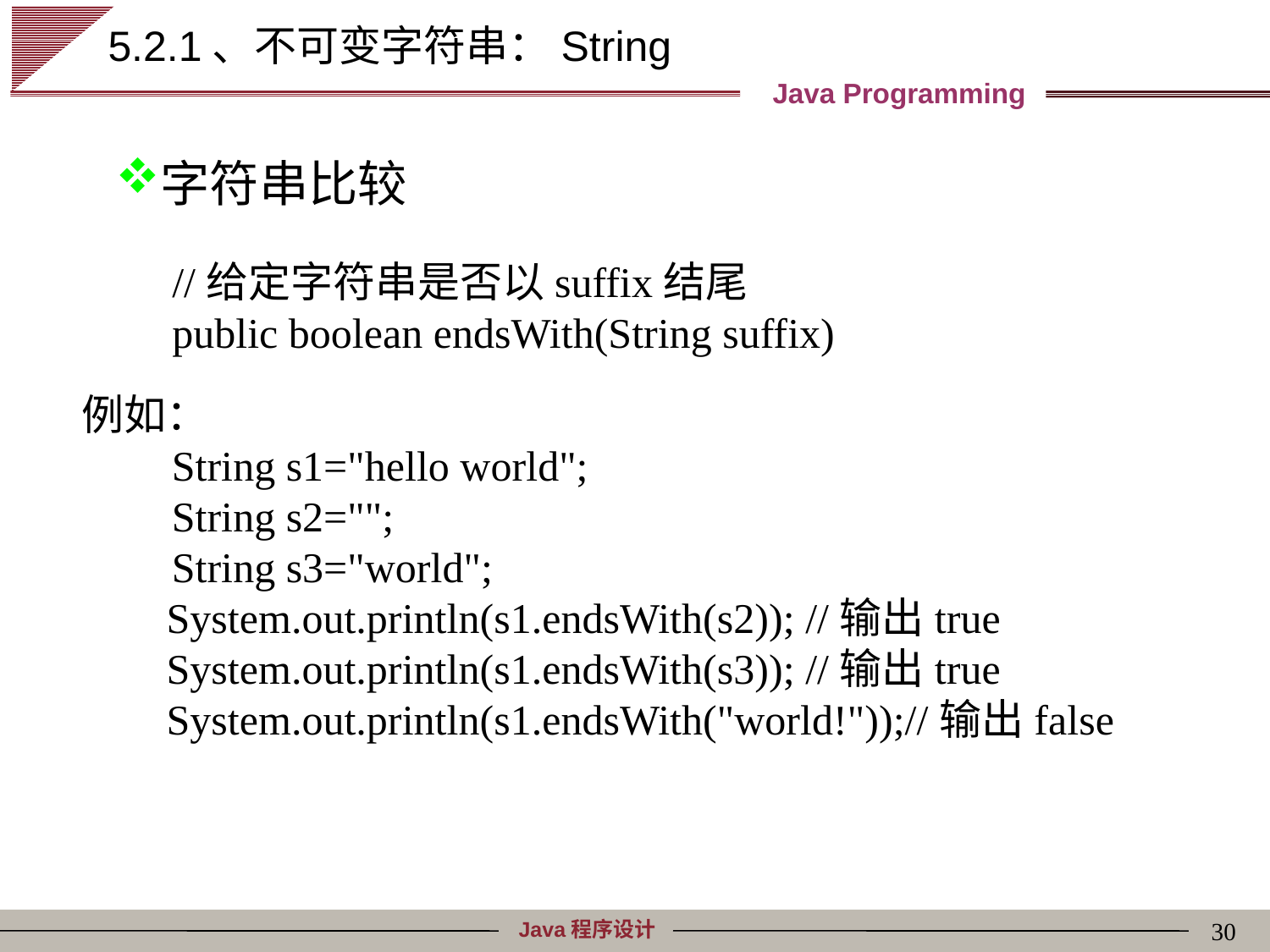

# 5.2.1、不可变字符串：String
字符串比较
//给定字符串是否以suffix结尾
public boolean endsWith(String suffix)
例如：
	String s1="hello world";
	String s2="";
	String s3="world";
        System.out.println(s1.endsWith(s2)); //输出true
        System.out.println(s1.endsWith(s3)); //输出true
        System.out.println(s1.endsWith("world!"));//输出false